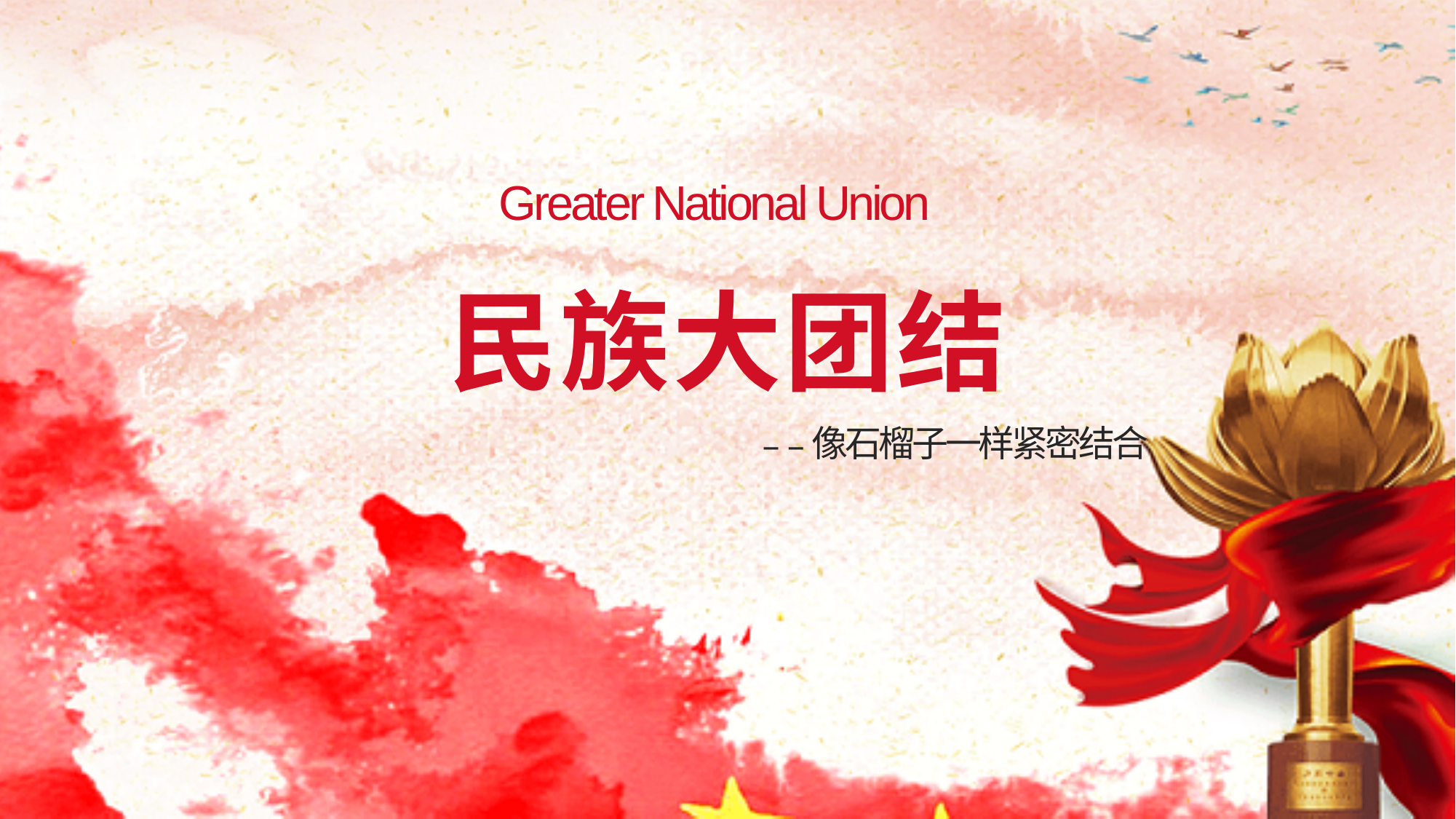

Greater National Union
# 民族大团结
                                                                                          --  --像石榴子一样紧密结合